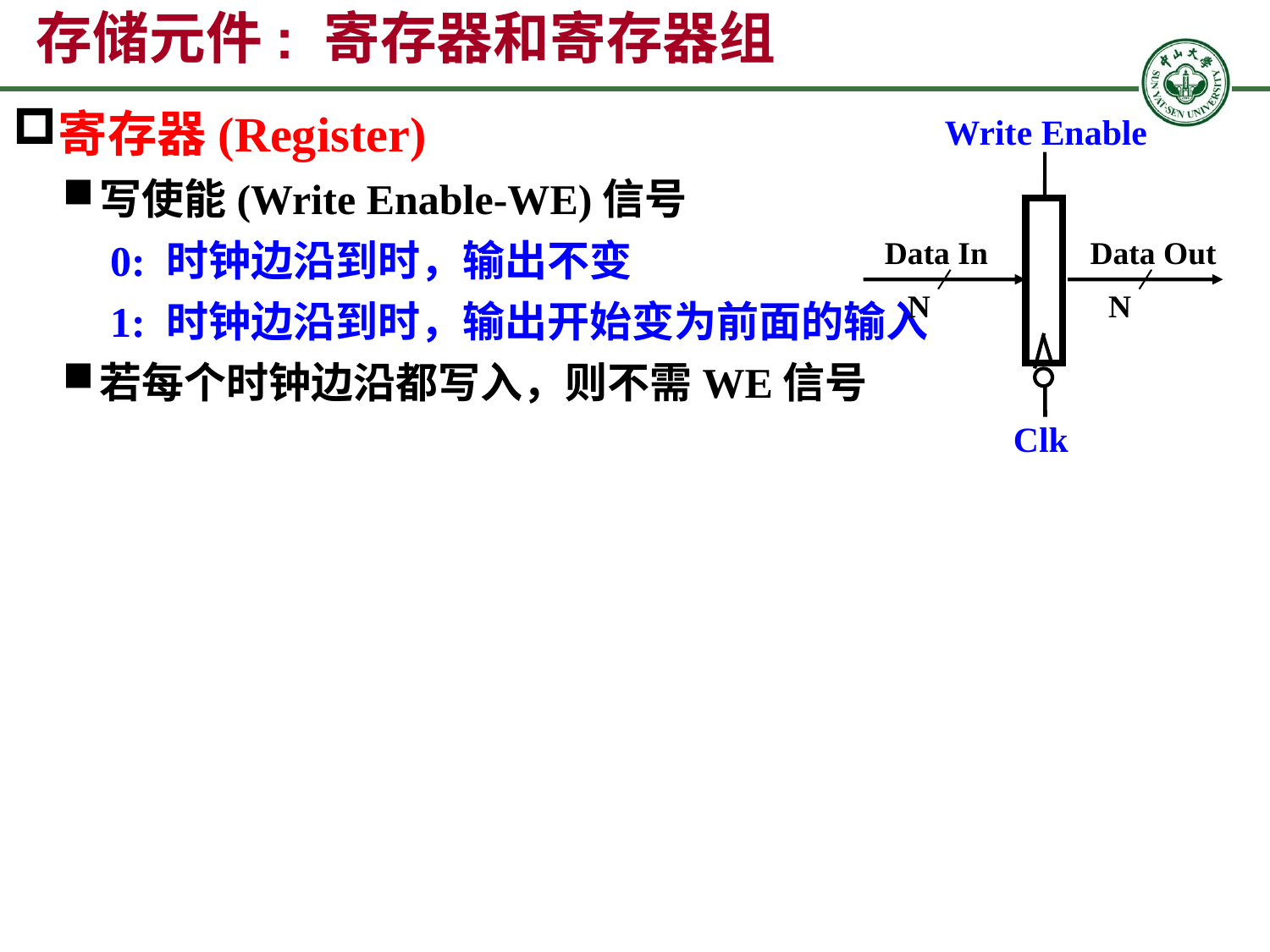

# 存储元件: 寄存器和寄存器组
寄存器(Register)
写使能(Write Enable-WE)信号
	 0: 时钟边沿到时，输出不变
	 1: 时钟边沿到时，输出开始变为前面的输入
若每个时钟边沿都写入，则不需WE信号
Write Enable

Data In
Data Out

N

N

Clk